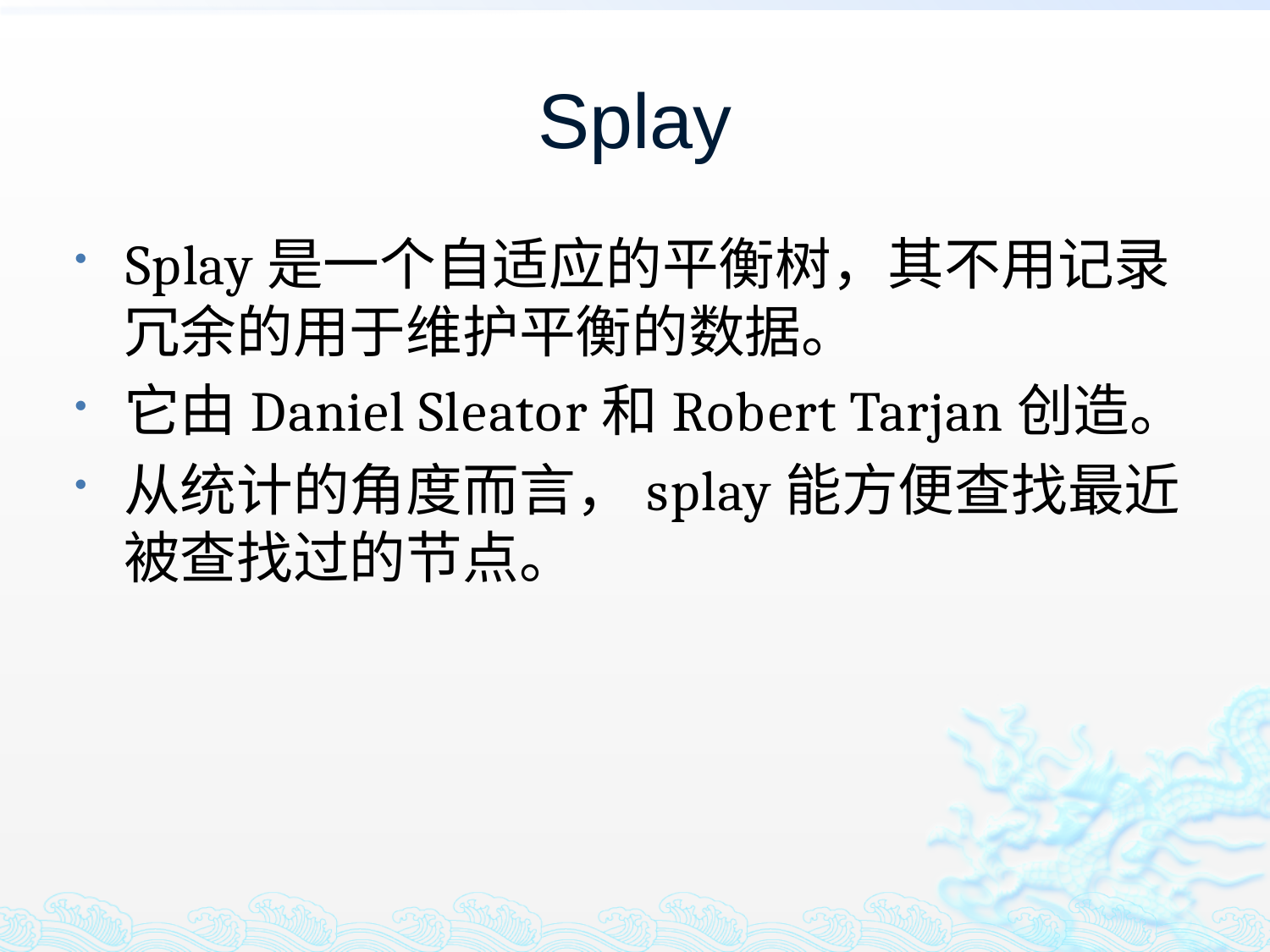

# Splay
Splay是一个自适应的平衡树，其不用记录冗余的用于维护平衡的数据。
它由Daniel Sleator和Robert Tarjan创造。
从统计的角度而言，splay能方便查找最近被查找过的节点。